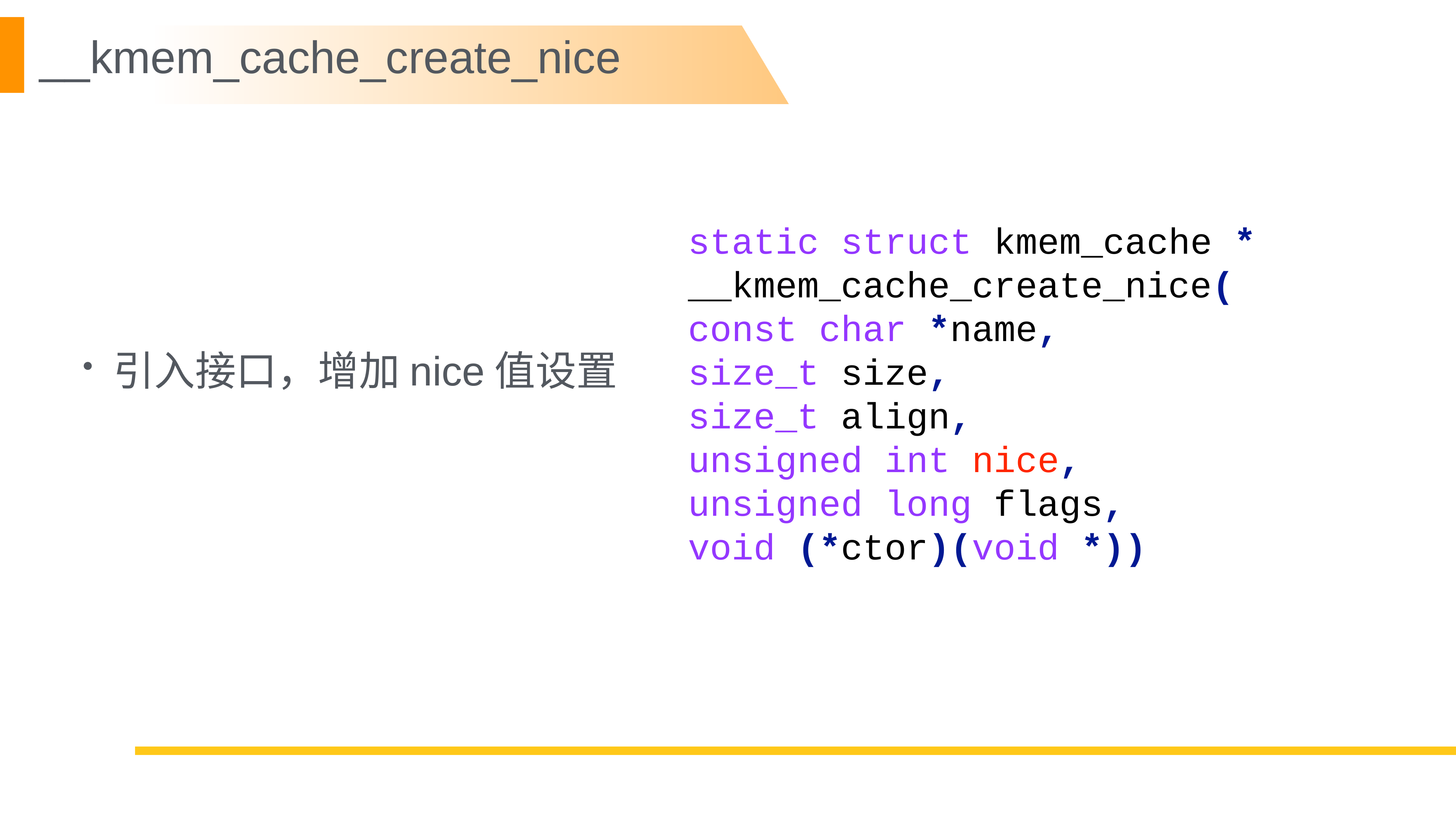

__kmem_cache_create_nice
引入接口，增加nice值设置

static struct kmem_cache *
__kmem_cache_create_nice(
const char *name,
size_t size,
size_t align,
unsigned int nice,
unsigned long flags,
void (*ctor)(void *))